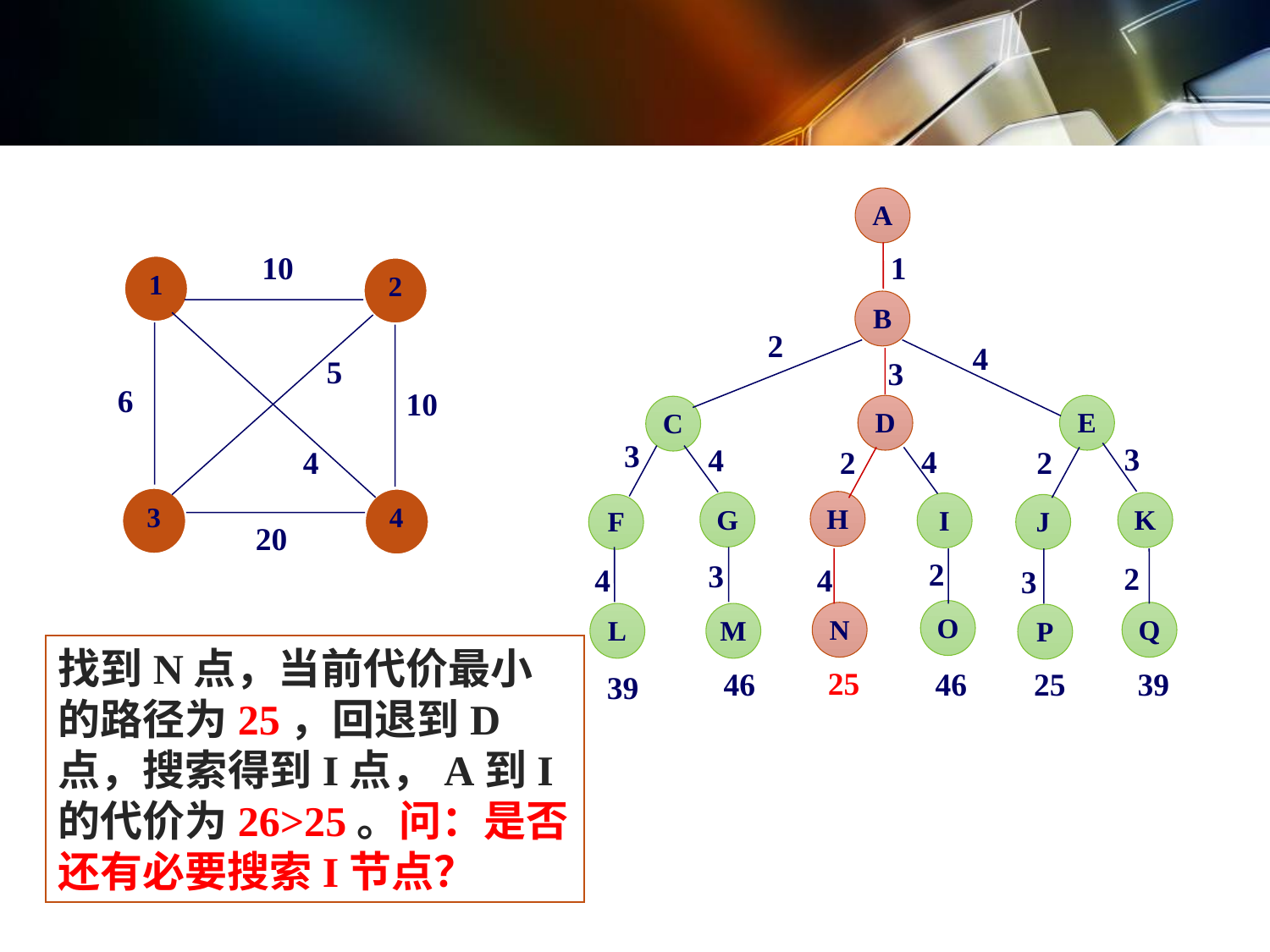

A

1

B
2
4

3

D

E

C
3
3
4
4
2
2

H

G

K

I

F

J

2
3
2
4
4
3

O

N

Q

L

M

P
25
46
46
25
39
39
10

1

2

5
6
10
4

3

4

20
找到N点，当前代价最小的路径为25，回退到D点，搜索得到I点，A到I的代价为26>25。问：是否还有必要搜索I节点？